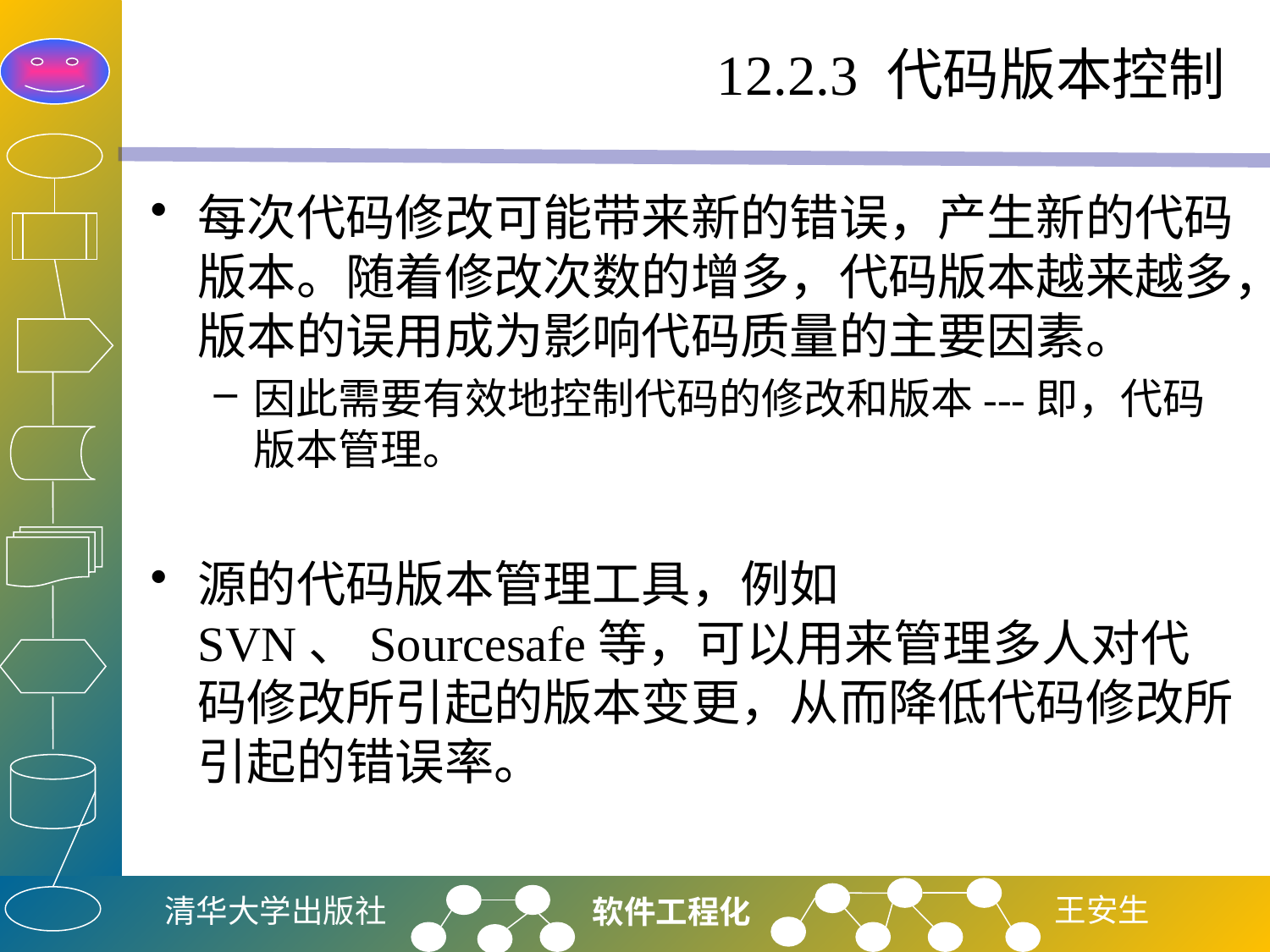

# 12.2.3 代码版本控制
每次代码修改可能带来新的错误，产生新的代码版本。随着修改次数的增多，代码版本越来越多，版本的误用成为影响代码质量的主要因素。
因此需要有效地控制代码的修改和版本---即，代码版本管理。

源的代码版本管理工具，例如SVN、Sourcesafe等，可以用来管理多人对代码修改所引起的版本变更，从而降低代码修改所引起的错误率。